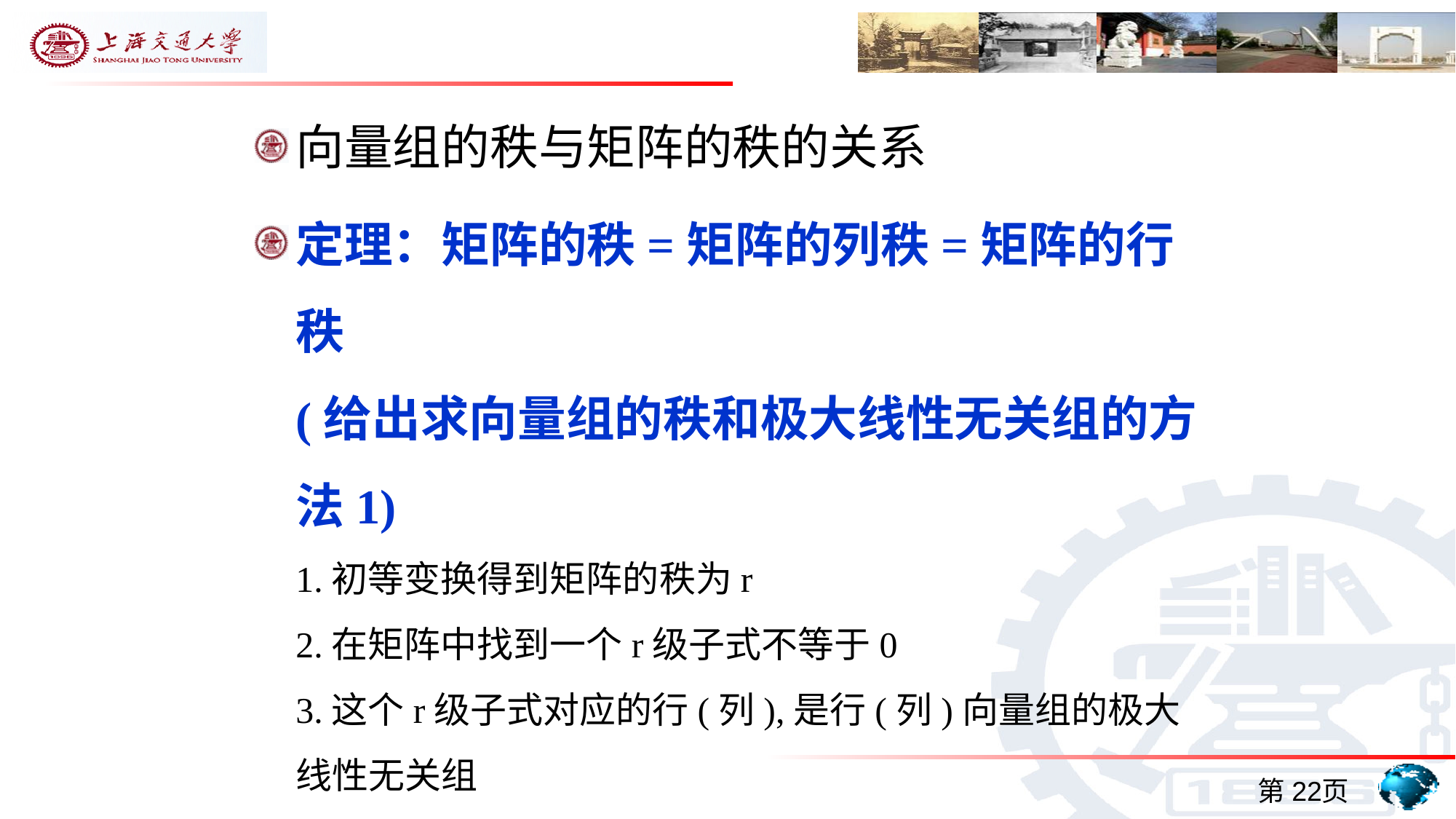

向量组的秩与矩阵的秩的关系
定理：矩阵的秩=矩阵的列秩=矩阵的行秩
(给出求向量组的秩和极大线性无关组的方法1)
1.初等变换得到矩阵的秩为r
2.在矩阵中找到一个r级子式不等于0
3.这个r级子式对应的行(列),是行(列)向量组的极大线性无关组
第22页